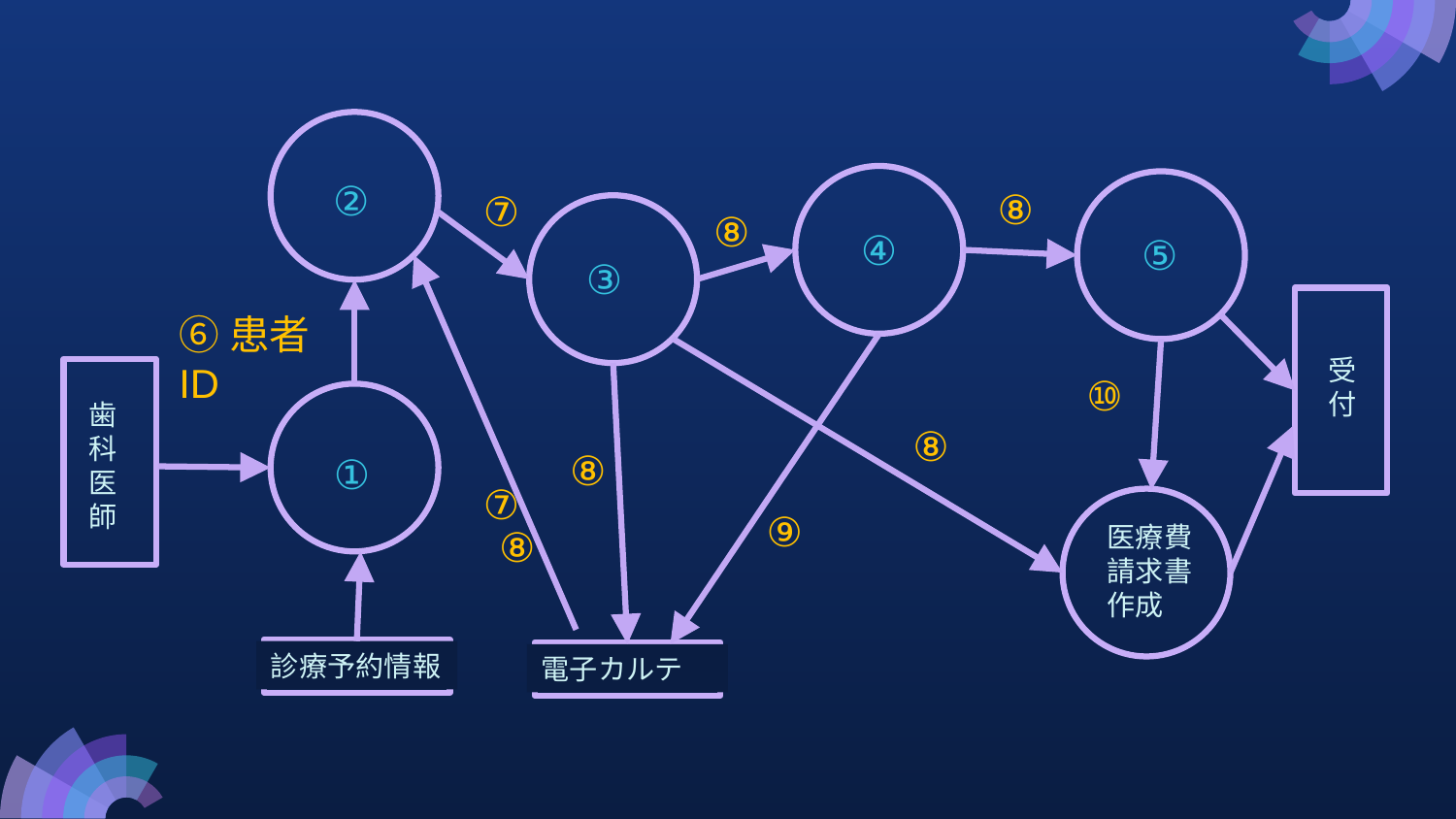

②

⑧
⑦

⑧
④
⑤
③

⑥患者ID
受付

⑩

歯科医師
⑧
⑧
①
⑦

⑨
医療費請求書作成
⑧

診療予約情報

電子カルテ